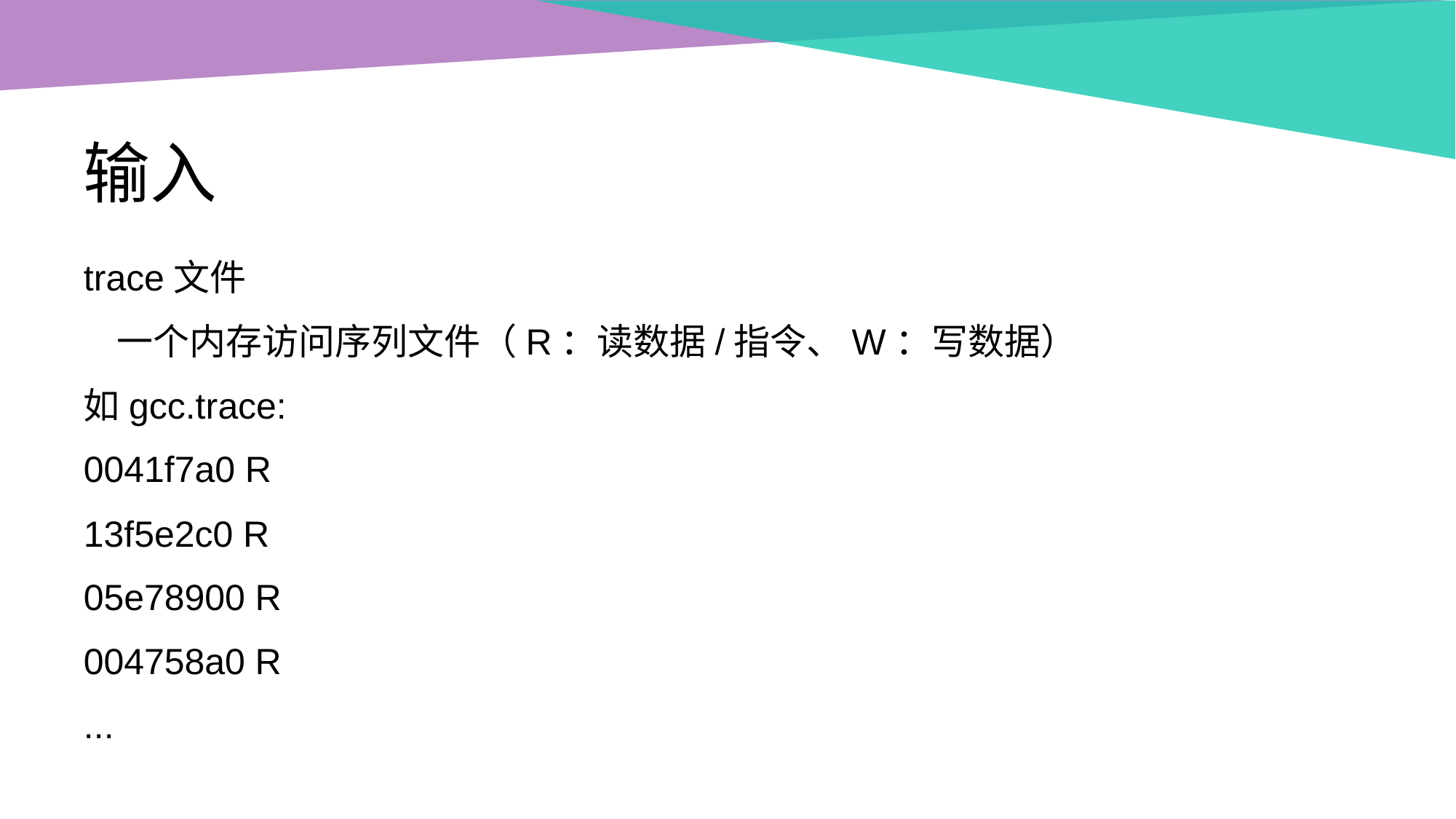

# 输入
trace文件
   一个内存访问序列文件（R：读数据/指令、W：写数据）
如gcc.trace:
0041f7a0 R
13f5e2c0 R
05e78900 R
004758a0 R
...